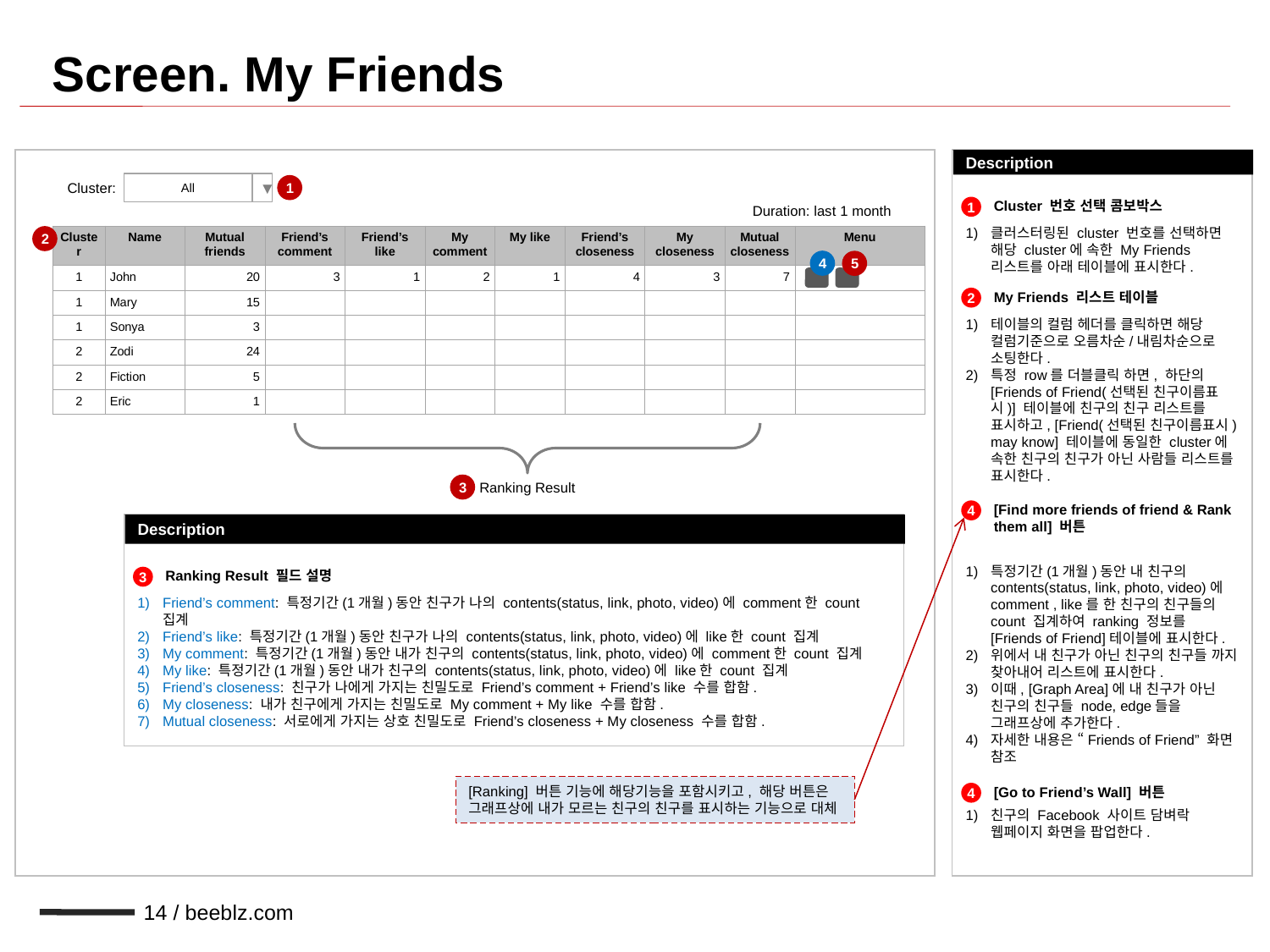

# Screen. My Friends

Description

▼
Cluster:
All
1
Cluster 번호 선택 콤보박스
1
Duration: last 1 month

클러스터링된 cluster 번호를 선택하면 해당 cluster에 속한 My Friends 리스트를 아래 테이블에 표시한다.
| Cluster | Name | Mutual friends | Friend’s comment | Friend’s like | My comment | My like | Friend’s closeness | My closeness | Mutual closeness | Menu |
| --- | --- | --- | --- | --- | --- | --- | --- | --- | --- | --- |
| 1 | John | 20 | 3 | 1 | 2 | 1 | 4 | 3 | 7 |  |
| 1 | Mary | 15 |  |  |  |  |  |  |  |  |
| 1 | Sonya | 3 |  |  |  |  |  |  |  |  |
| 2 | Zodi | 24 |  |  |  |  |  |  |  |  |
| 2 | Fiction | 5 |  |  |  |  |  |  |  |  |
| 2 | Eric | 1 |  |  |  |  |  |  |  |  |
2
4
5

My Friends 리스트 테이블
2
테이블의 컬럼 헤더를 클릭하면 해당 컬럼기준으로 오름차순/내림차순으로 소팅한다.
특정 row를 더블클릭 하면, 하단의 [Friends of Friend(선택된 친구이름표시)] 테이블에 친구의 친구 리스트를 표시하고, [Friend(선택된 친구이름표시) may know] 테이블에 동일한 cluster에 속한 친구의 친구가 아닌 사람들 리스트를 표시한다.
Ranking Result
3
[Find more friends of friend & Rank them all] 버튼
4

Description
특정기간(1개월)동안 내 친구의 contents(status, link, photo, video)에 comment , like를 한 친구의 친구들의 count 집계하여 ranking 정보를 [Friends of Friend]테이블에 표시한다.
위에서 내 친구가 아닌 친구의 친구들 까지 찾아내어 리스트에 표시한다.
이때, [Graph Area]에 내 친구가 아닌 친구의 친구들 node, edge들을 그래프상에 추가한다.
자세한 내용은 “Friends of Friend” 화면 참조
Ranking Result 필드 설명
3
Friend’s comment: 특정기간(1개월)동안 친구가 나의 contents(status, link, photo, video)에 comment한 count 집계
Friend’s like: 특정기간(1개월)동안 친구가 나의 contents(status, link, photo, video)에 like한 count 집계
My comment: 특정기간(1개월)동안 내가 친구의 contents(status, link, photo, video)에 comment한 count 집계
My like: 특정기간(1개월)동안 내가 친구의 contents(status, link, photo, video)에 like한 count 집계
Friend’s closeness: 친구가 나에게 가지는 친밀도로 Friend’s comment + Friend’s like 수를 합함.
My closeness: 내가 친구에게 가지는 친밀도로 My comment + My like 수를 합함.
Mutual closeness: 서로에게 가지는 상호 친밀도로 Friend’s closeness + My closeness 수를 합함.
[Ranking] 버튼 기능에 해당기능을 포함시키고, 해당 버튼은 그래프상에 내가 모르는 친구의 친구를 표시하는 기능으로 대체
[Go to Friend’s Wall] 버튼
4
친구의 Facebook 사이트 담벼락 웹페이지 화면을 팝업한다.